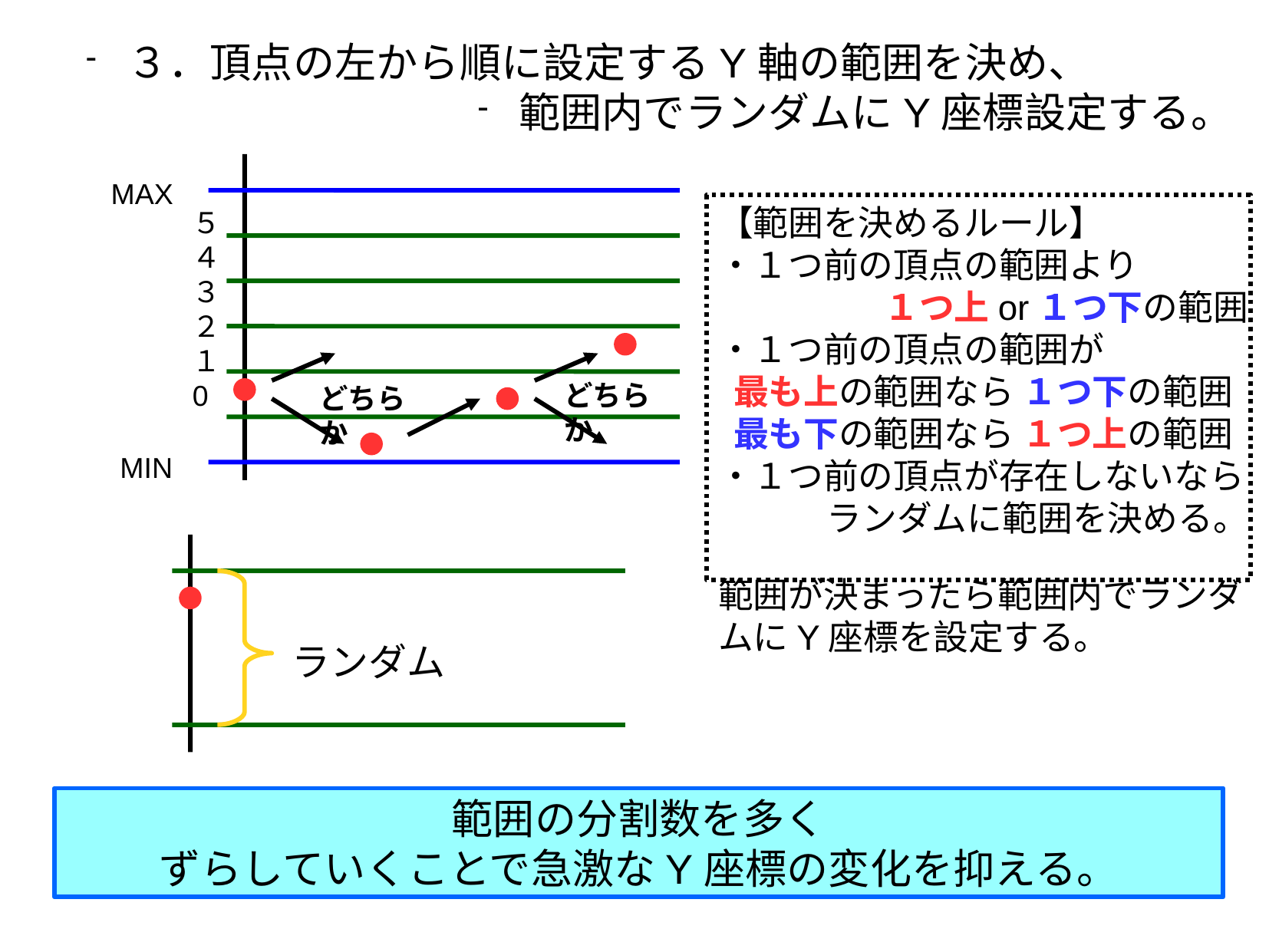

３．頂点の左から順に設定するY軸の範囲を決め、
範囲内でランダムにY座標設定する。

MAX

【範囲を決めるルール】
・１つ前の頂点の範囲より
１つ上or１つ下の範囲
・１つ前の頂点の範囲が
最も上の範囲なら １つ下の範囲
最も下の範囲なら １つ上の範囲
・１つ前の頂点が存在しないなら
ランダムに範囲を決める。

範囲が決まったら範囲内でランダムにY座標を設定する。

５
４
３
２
１
0

どちらか
どちらか

MIN

ランダム

範囲の分割数を多く
ずらしていくことで急激なY座標の変化を抑える。